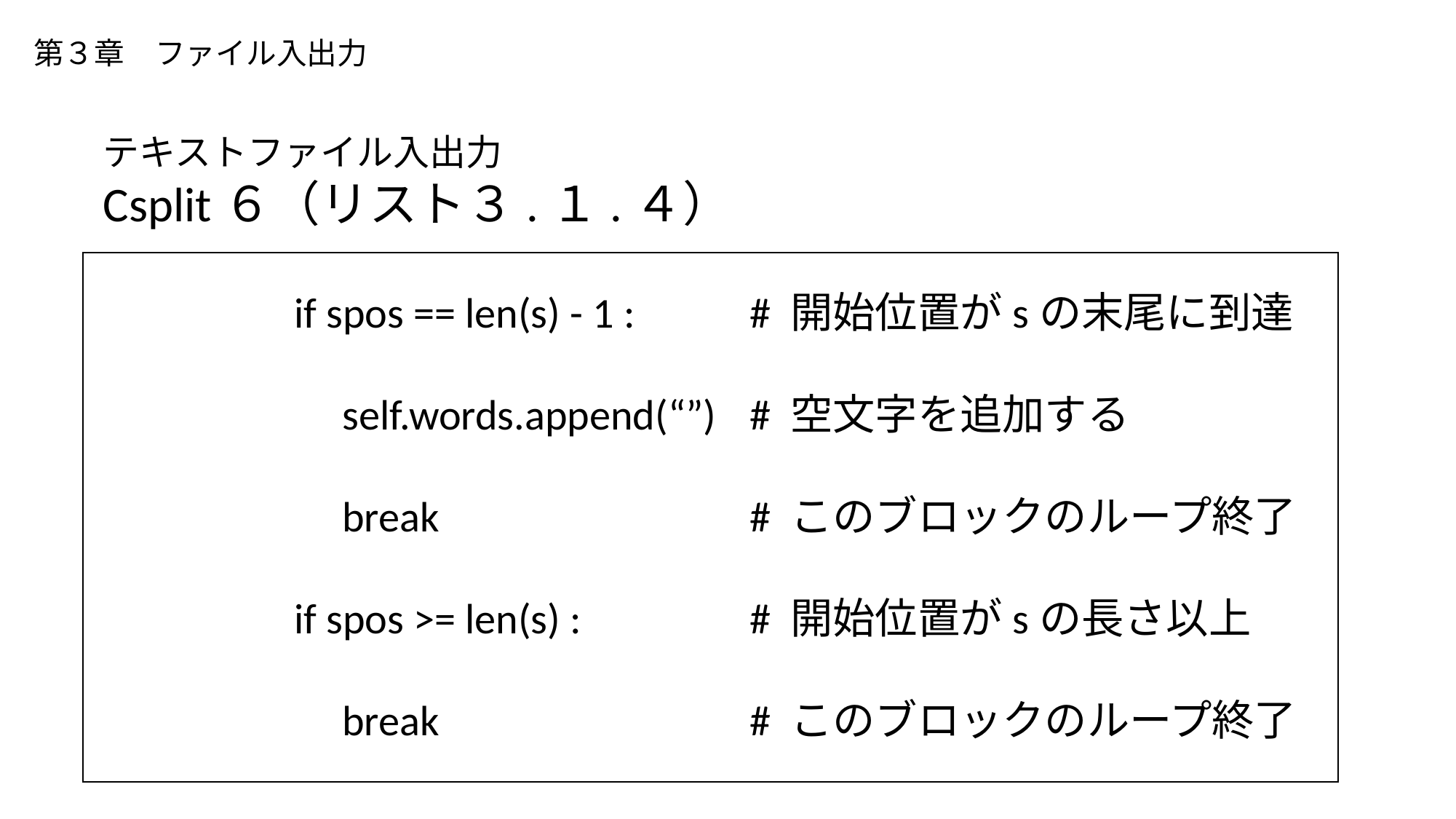

# 第３章　ファイル入出力
テキストファイル入出力
Csplit６（リスト３.１.４）

               if spos == len(s) - 1 :

                    self.words.append(“”)

                    break

               if spos >= len(s) :

                    break
# 開始位置がsの末尾に到達

# 空文字を追加する

# このブロックのループ終了

# 開始位置がsの長さ以上

# このブロックのループ終了